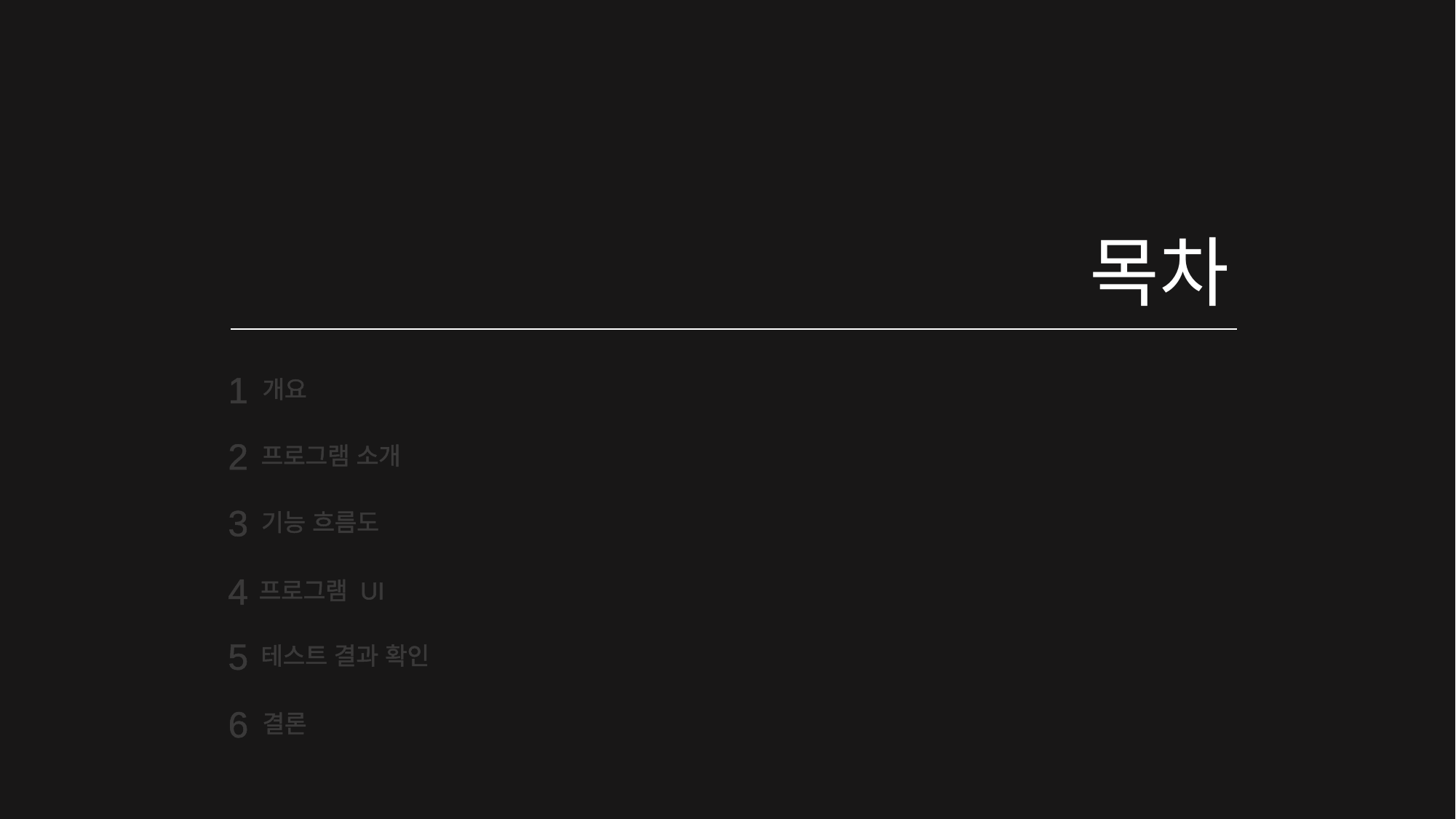

목차
1
개요
2
프로그램 소개
3
기능 흐름도
4
프로그램 UI
5
테스트 결과 확인
6
결론